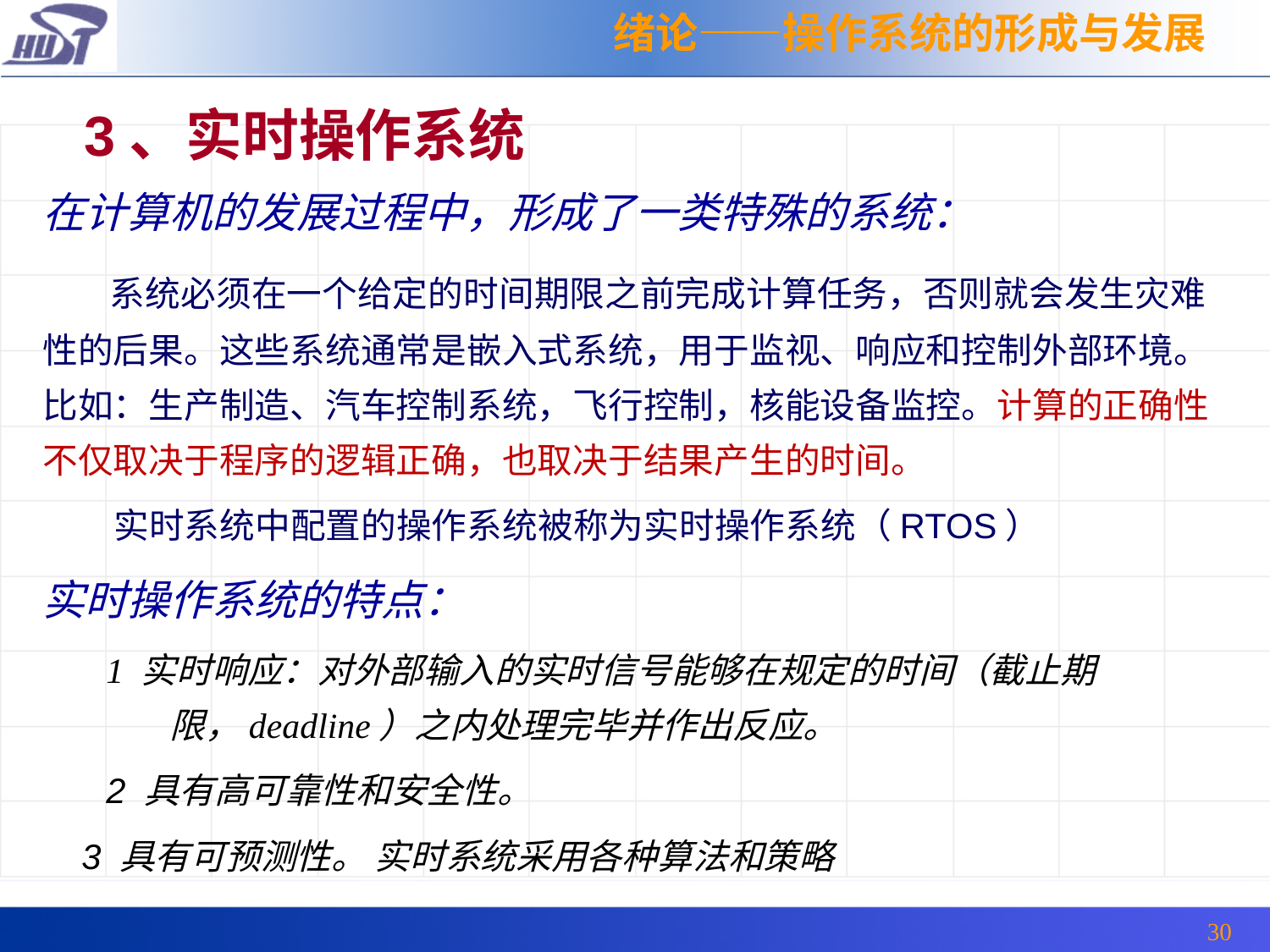

绪论——操作系统的形成与发展
3、实时操作系统
在计算机的发展过程中，形成了一类特殊的系统：
      系统必须在一个给定的时间期限之前完成计算任务，否则就会发生灾难性的后果。这些系统通常是嵌入式系统，用于监视、响应和控制外部环境。比如：生产制造、汽车控制系统，飞行控制，核能设备监控。计算的正确性不仅取决于程序的逻辑正确，也取决于结果产生的时间。
        实时系统中配置的操作系统被称为实时操作系统（RTOS）
实时操作系统的特点：
1 实时响应：对外部输入的实时信号能够在规定的时间（截止期限，deadline）之内处理完毕并作出反应。
2 具有高可靠性和安全性。
    3 具有可预测性。 实时系统采用各种算法和策略
30